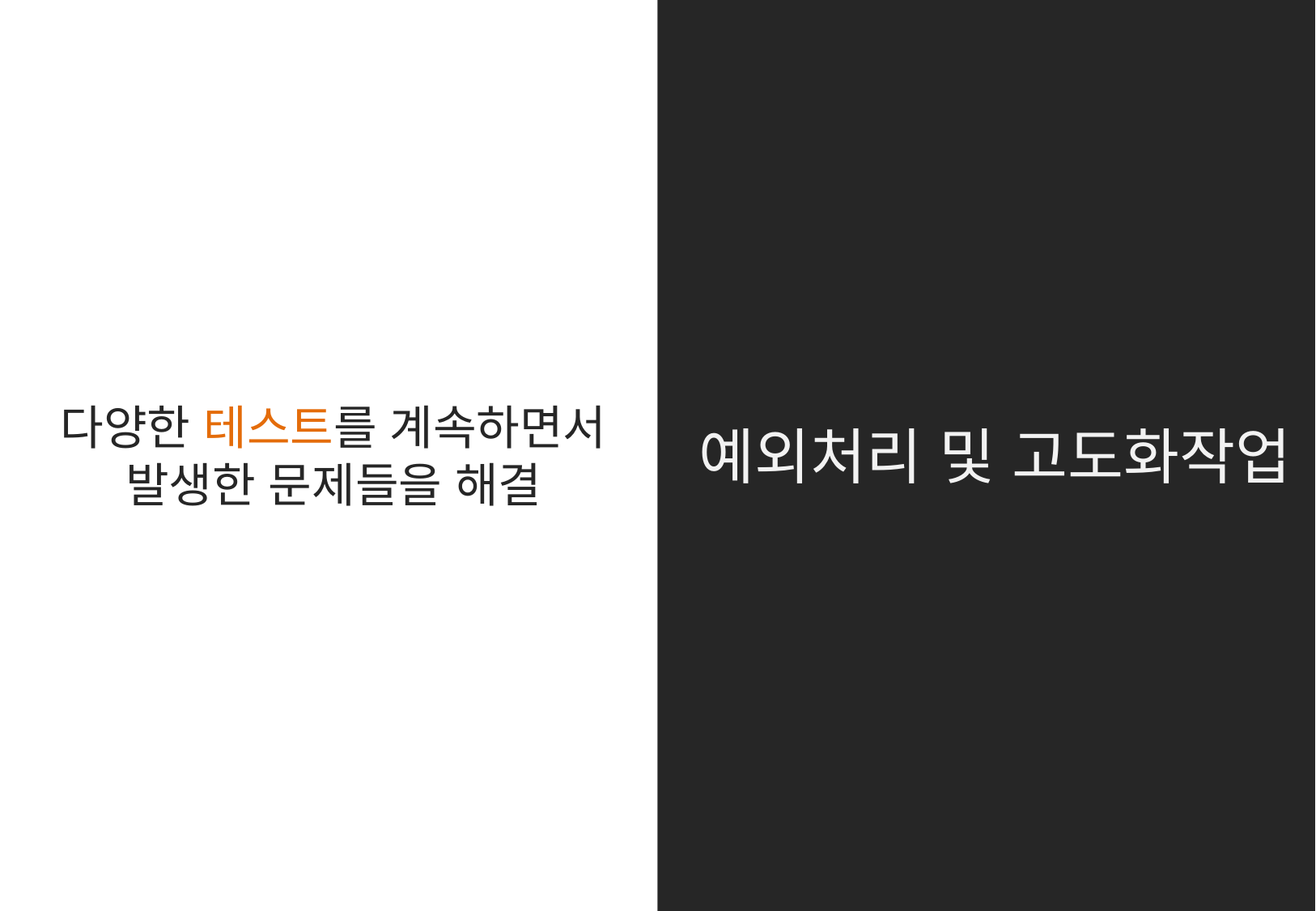

다양한 테스트를 계속하면서
발생한 문제들을 해결
예외처리 및 고도화작업